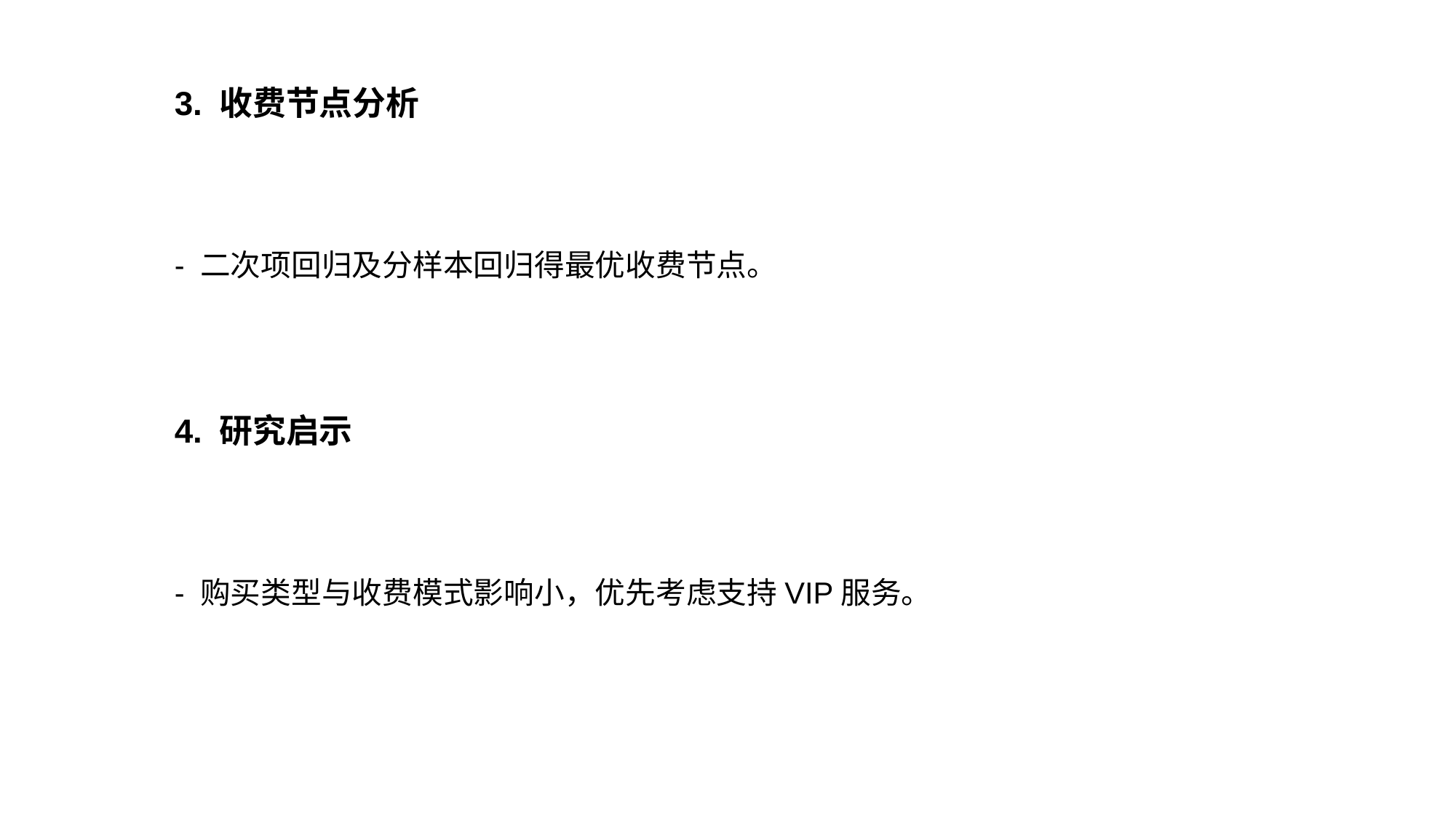

3. 收费节点分析

- 二次项回归及分样本回归得最优收费节点。
4. 研究启示
- 购买类型与收费模式影响小，优先考虑支持VIP服务。